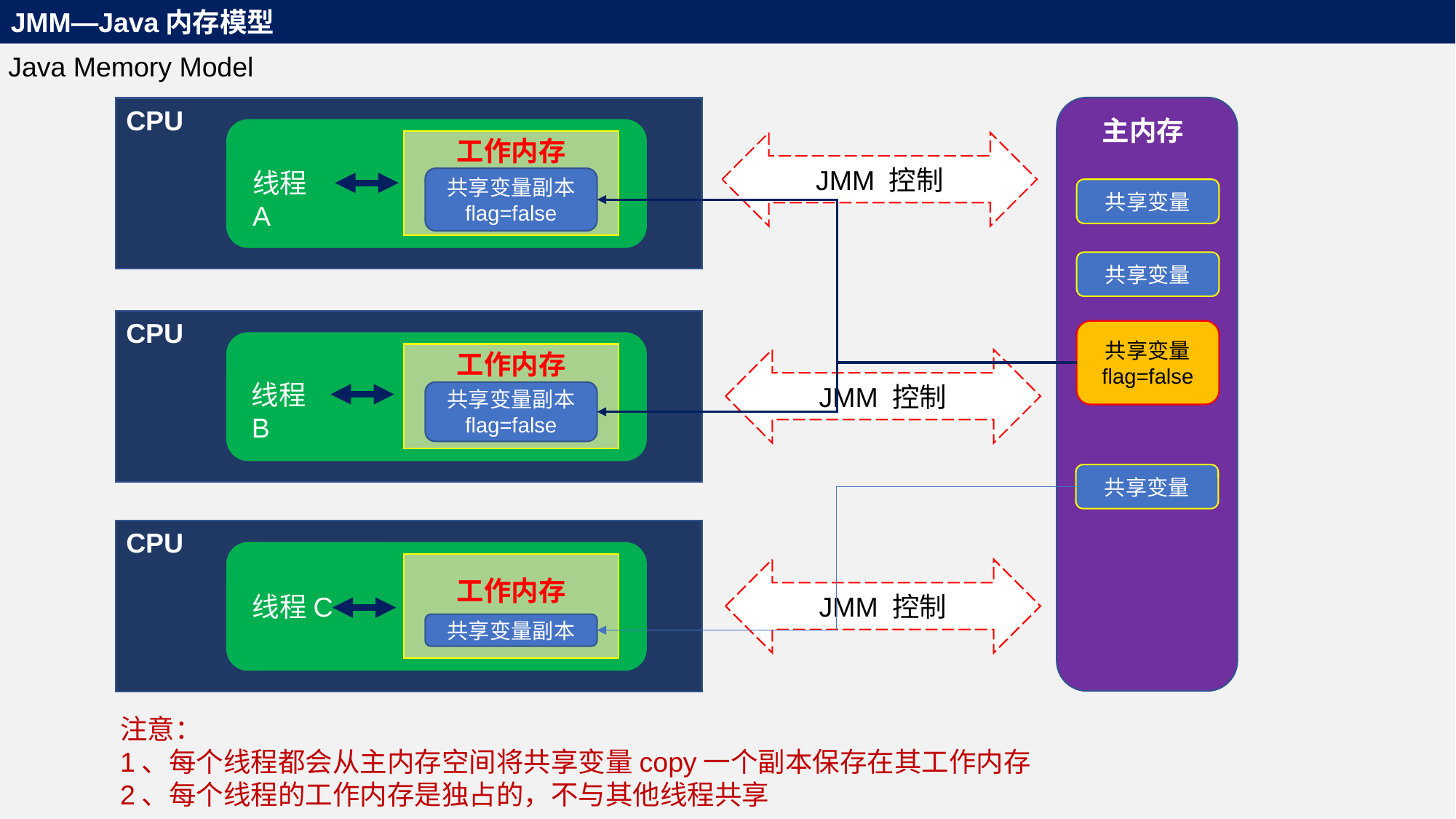

JMM—Java内存模型
Java Memory Model
…
主内存
共享变量
共享变量
共享变量
flag=false

CPU

工作内存

线程A
共享变量副本
flag=false
JMM 控制

CPU

工作内存

线程B
共享变量副本
flag=false
JMM 控制
共享变量

CPU

工作内存

线程C
共享变量副本
JMM 控制
注意：
1、每个线程都会从主内存空间将共享变量copy一个副本保存在其工作内存
2、每个线程的工作内存是独占的，不与其他线程共享